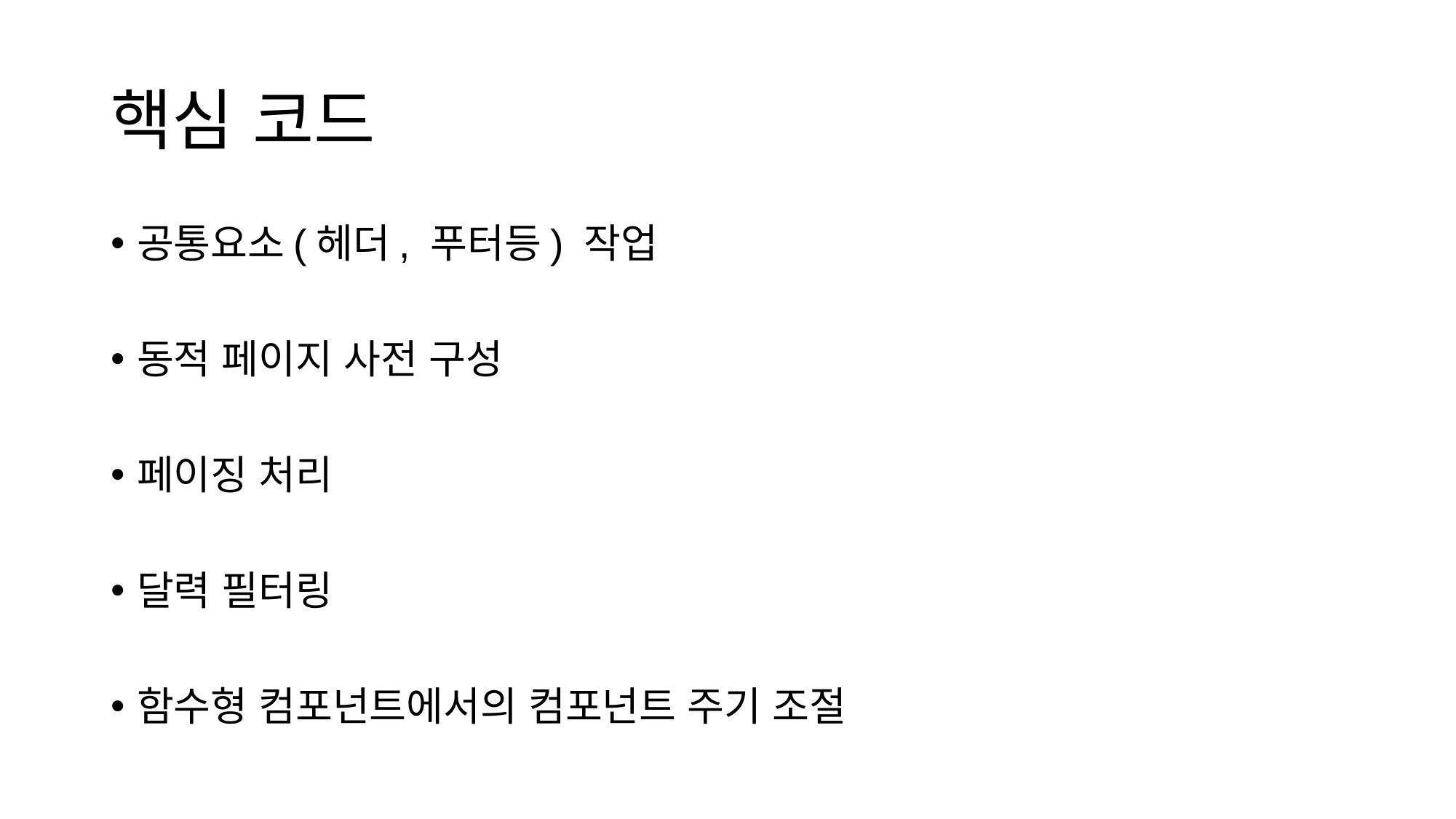

# 핵심 코드
공통요소(헤더, 푸터등) 작업

동적 페이지 사전 구성

페이징 처리

달력 필터링

함수형 컴포넌트에서의 컴포넌트 주기 조절